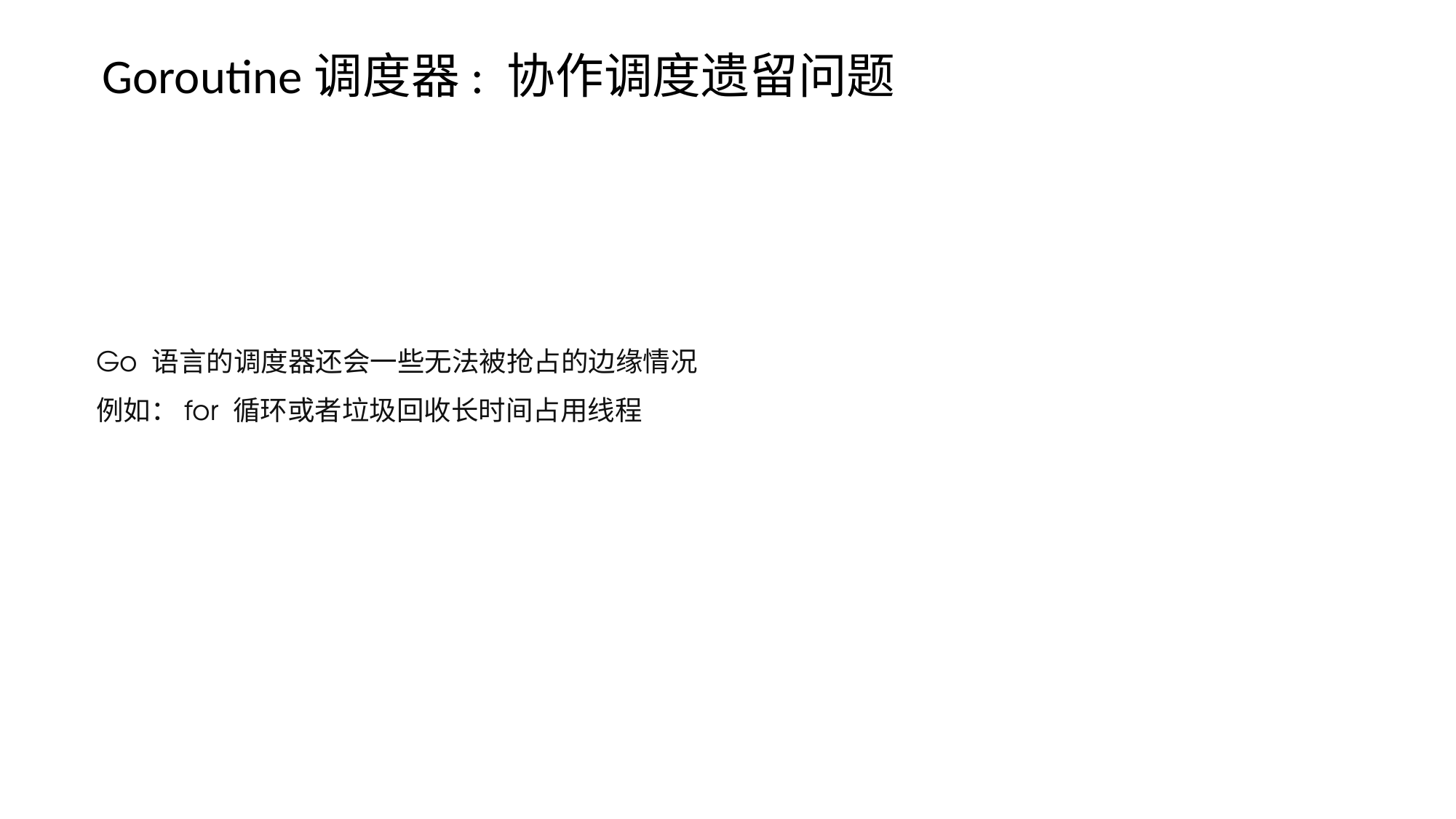

# Goroutine调度器: 协作调度遗留问题
Go 语言的调度器还会一些无法被抢占的边缘情况
例如：for 循环或者垃圾回收长时间占用线程